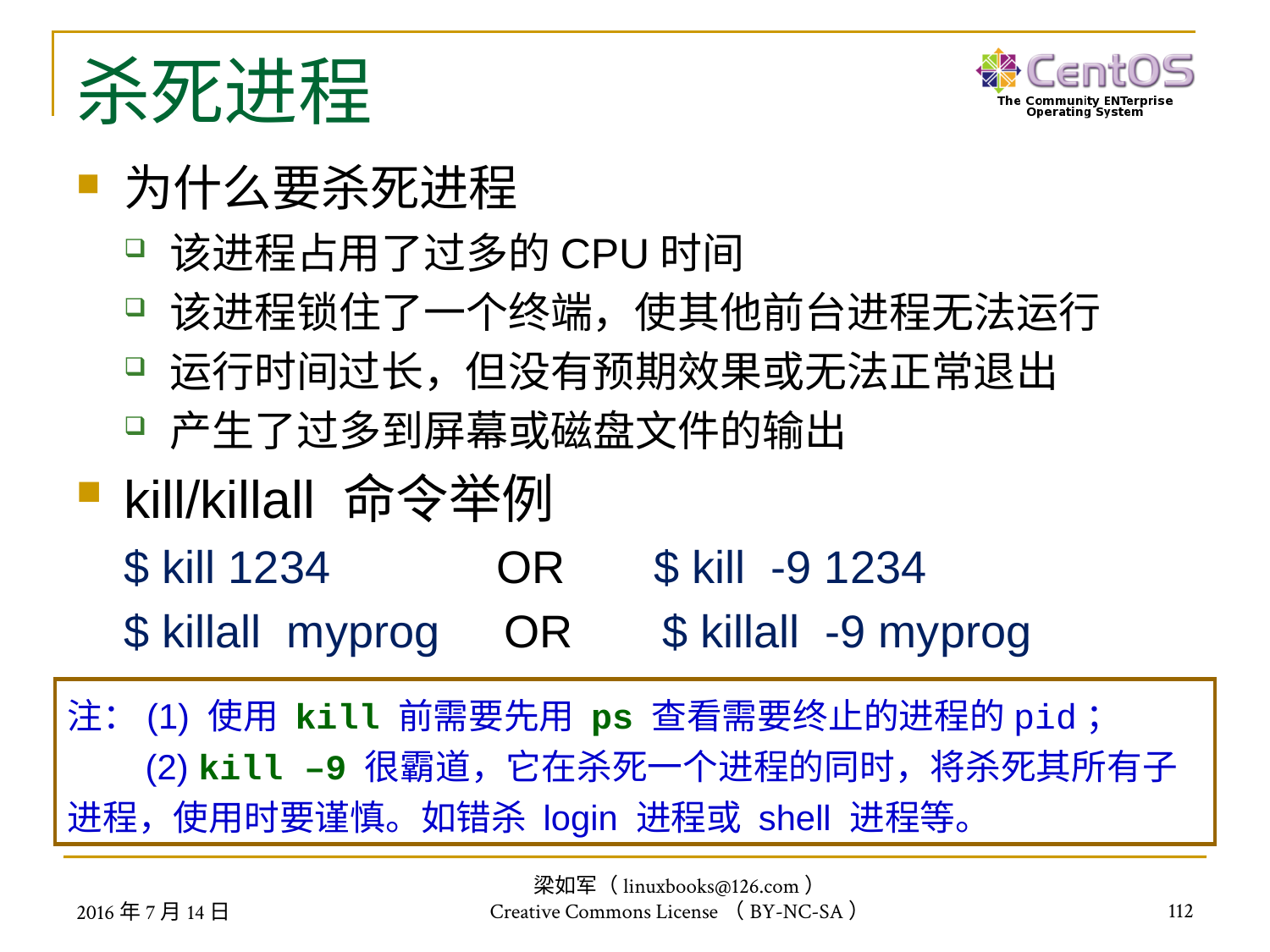

# 杀死进程
为什么要杀死进程
该进程占用了过多的CPU时间
该进程锁住了一个终端，使其他前台进程无法运行
运行时间过长，但没有预期效果或无法正常退出
产生了过多到屏幕或磁盘文件的输出
kill/killall 命令举例
$ kill 1234             OR       $ kill  -9 1234
$ killall  myprog     OR       $ killall  -9 myprog
注：(1) 使用 kill 前需要先用 ps 查看需要终止的进程的pid；
        (2) kill –9 很霸道，它在杀死一个进程的同时，将杀死其所有子进程，使用时要谨慎。如错杀 login 进程或 shell 进程等。
梁如军（linuxbooks@126.com）
Creative Commons License（BY-NC-SA）
2016年7月14日
112